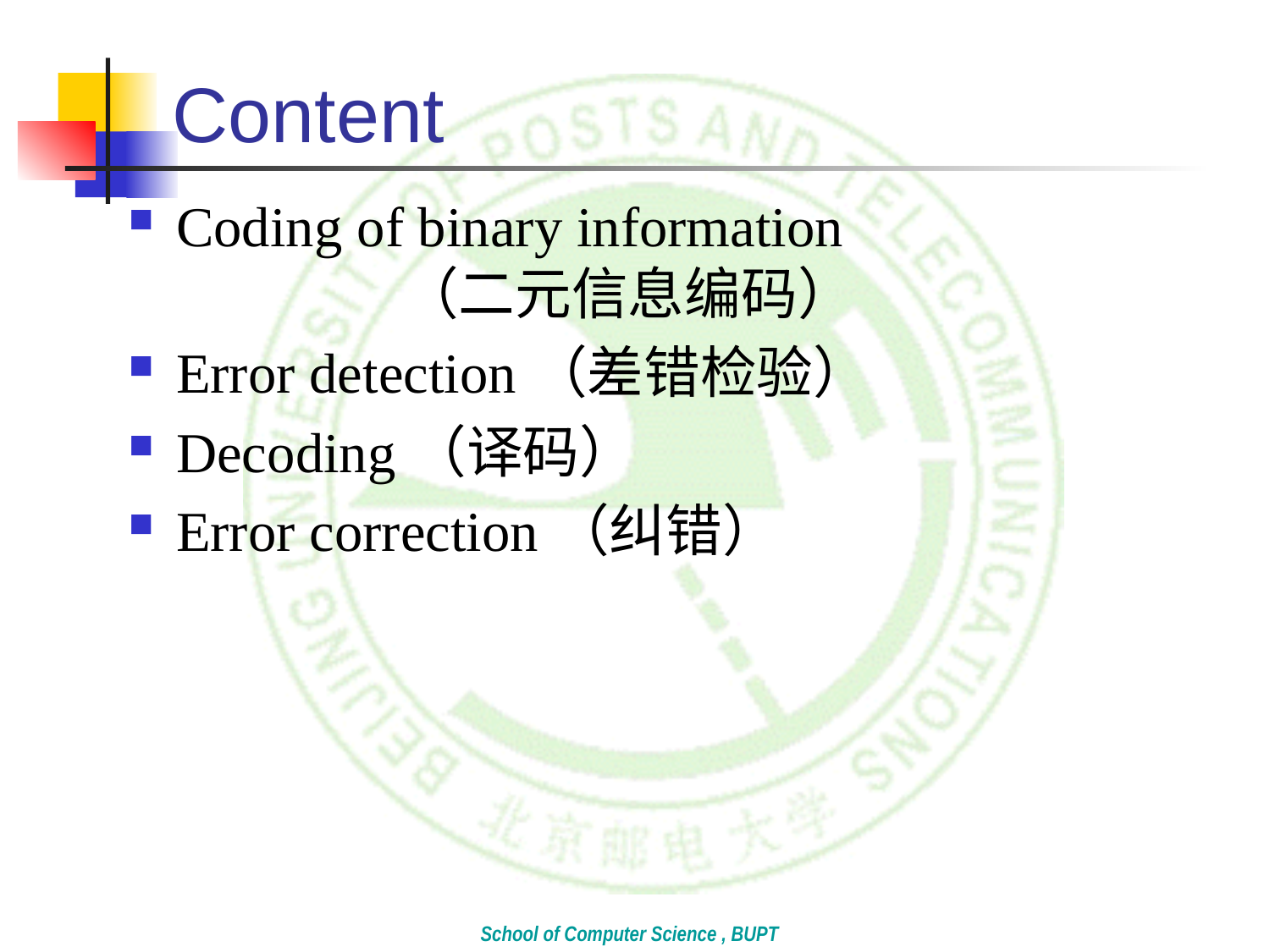

# Content
Coding of binary information　　　　　　　　　　（二元信息编码）
Error detection（差错检验）
Decoding（译码）
Error correction（纠错）

School of Computer Science , BUPT
3